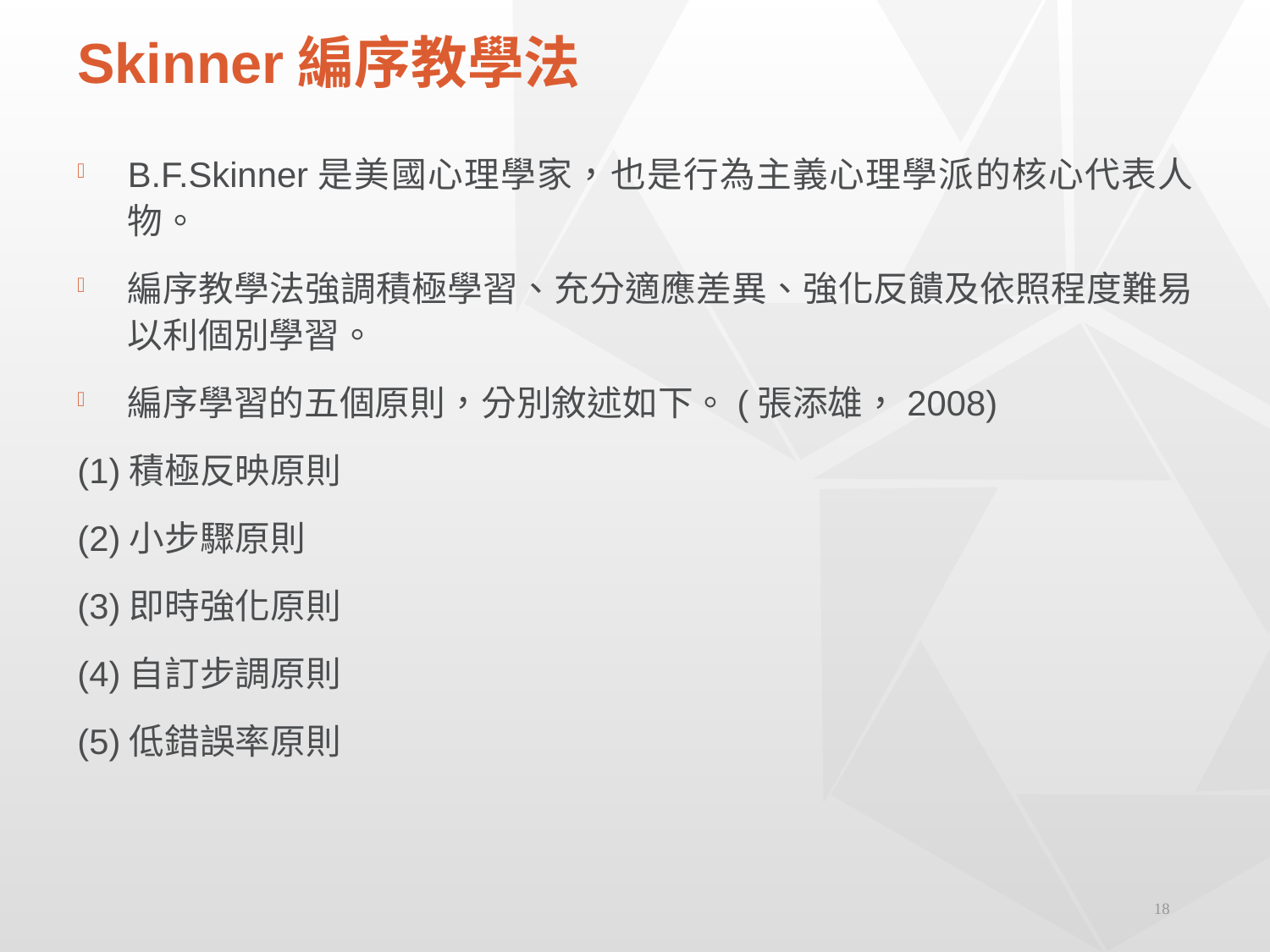

# Skinner編序教學法
B.F.Skinner是美國心理學家，也是行為主義心理學派的核心代表人物。
編序教學法強調積極學習、充分適應差異、強化反饋及依照程度難易以利個別學習。
編序學習的五個原則，分別敘述如下。(張添雄，2008)
(1)積極反映原則
(2)小步驟原則
(3)即時強化原則
(4)自訂步調原則
(5)低錯誤率原則

18